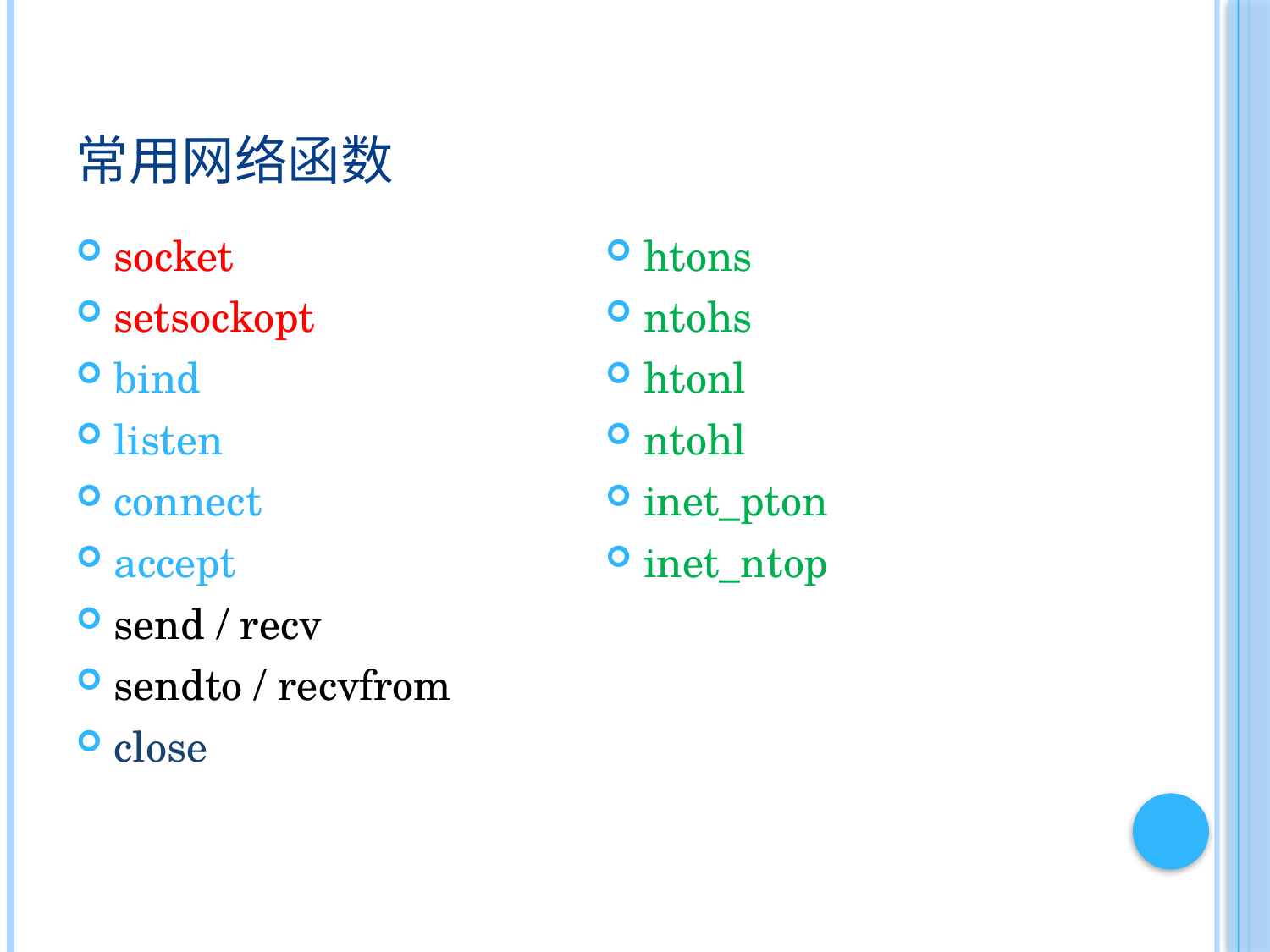

# 常用网络函数
socket
setsockopt
bind
listen
connect
accept
send / recv
sendto / recvfrom
close

htons
ntohs
htonl
ntohl
inet_pton
inet_ntop